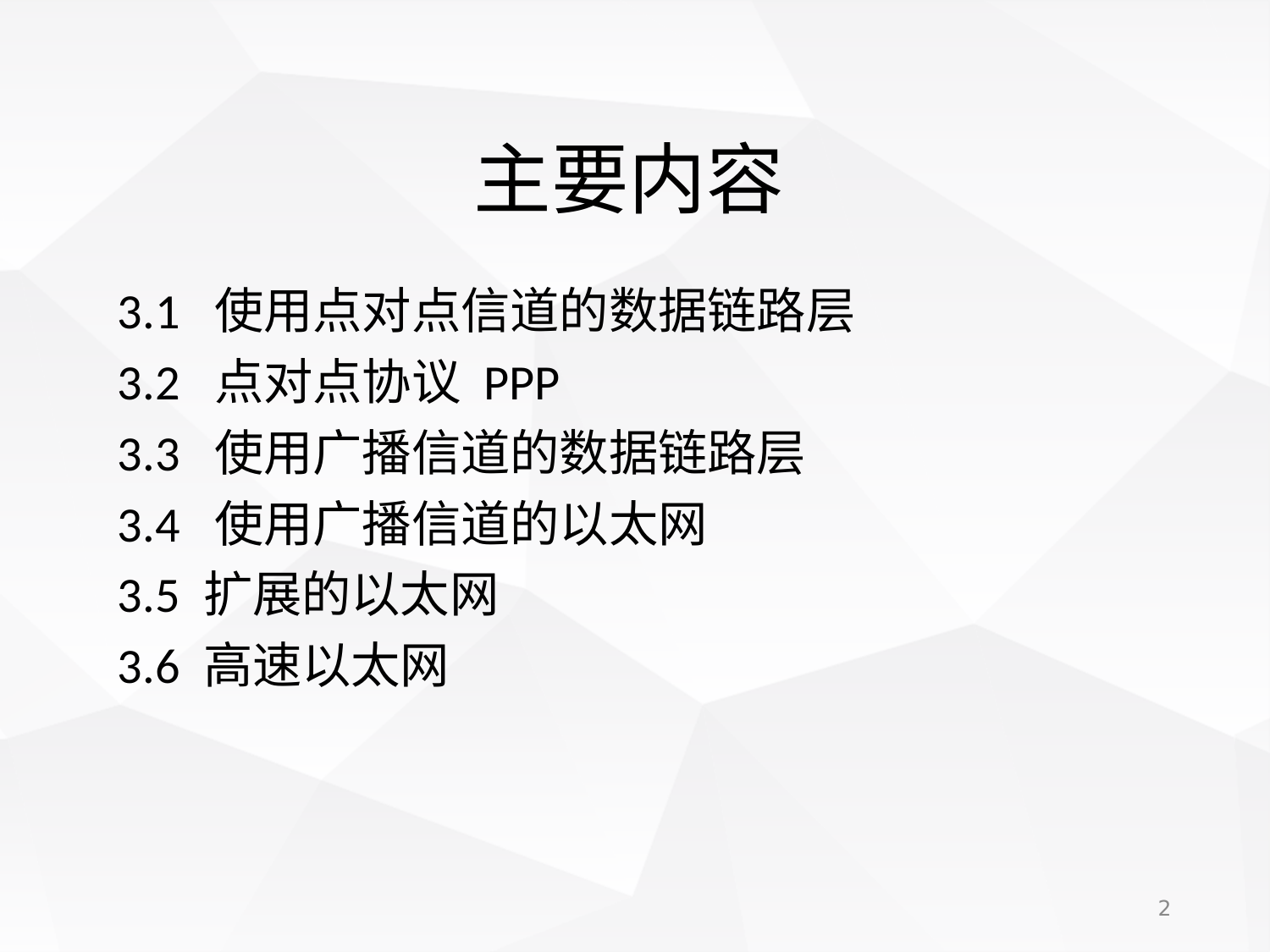

# 主要内容
3.1  使用点对点信道的数据链路层
3.2  点对点协议 PPP
3.3  使用广播信道的数据链路层
3.4  使用广播信道的以太网
3.5 扩展的以太网
3.6 高速以太网

2